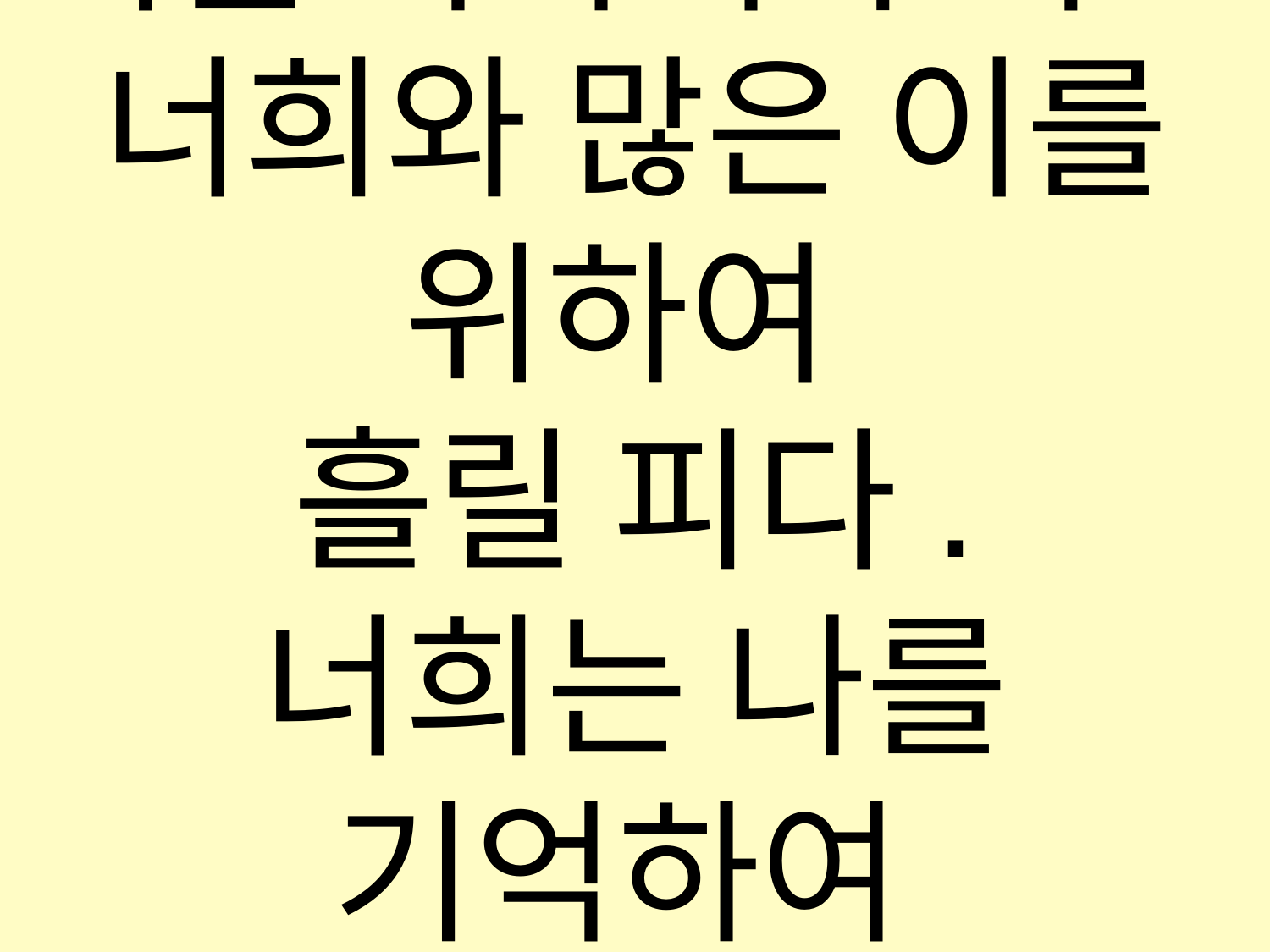

죄를 사하여 주려고
너희와 많은 이를 위하여
흘릴 피다.
너희는 나를 기억하여
이를 행하여라.